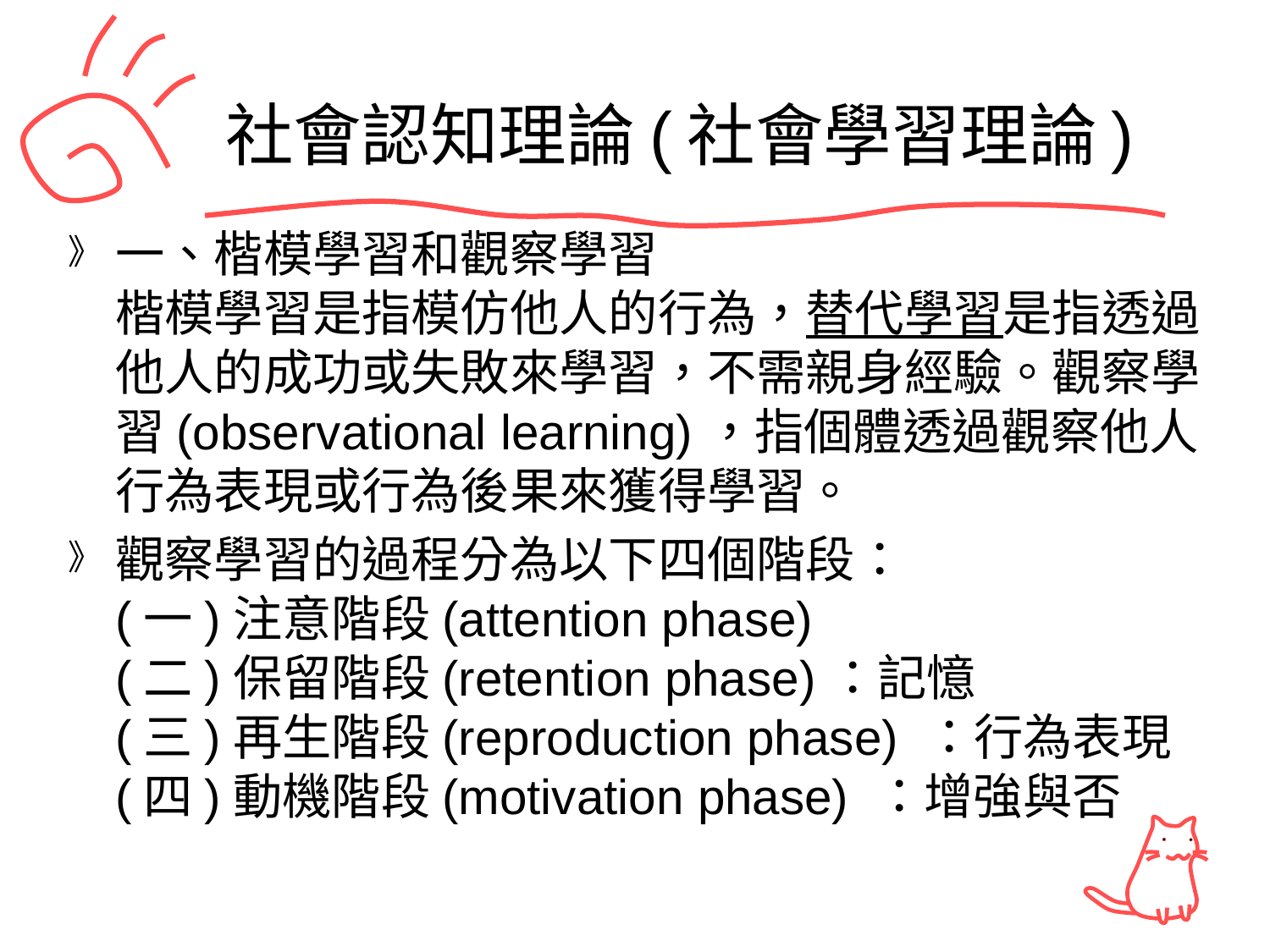

# 社會認知理論(社會學習理論)
一、楷模學習和觀察學習
楷模學習是指模仿他人的行為，替代學習是指透過他人的成功或失敗來學習，不需親身經驗。觀察學習(observational learning)，指個體透過觀察他人行為表現或行為後果來獲得學習。
觀察學習的過程分為以下四個階段：
(一)注意階段(attention phase)
(二)保留階段(retention phase)：記憶
(三)再生階段(reproduction phase) ：行為表現
(四)動機階段(motivation phase) ：增強與否